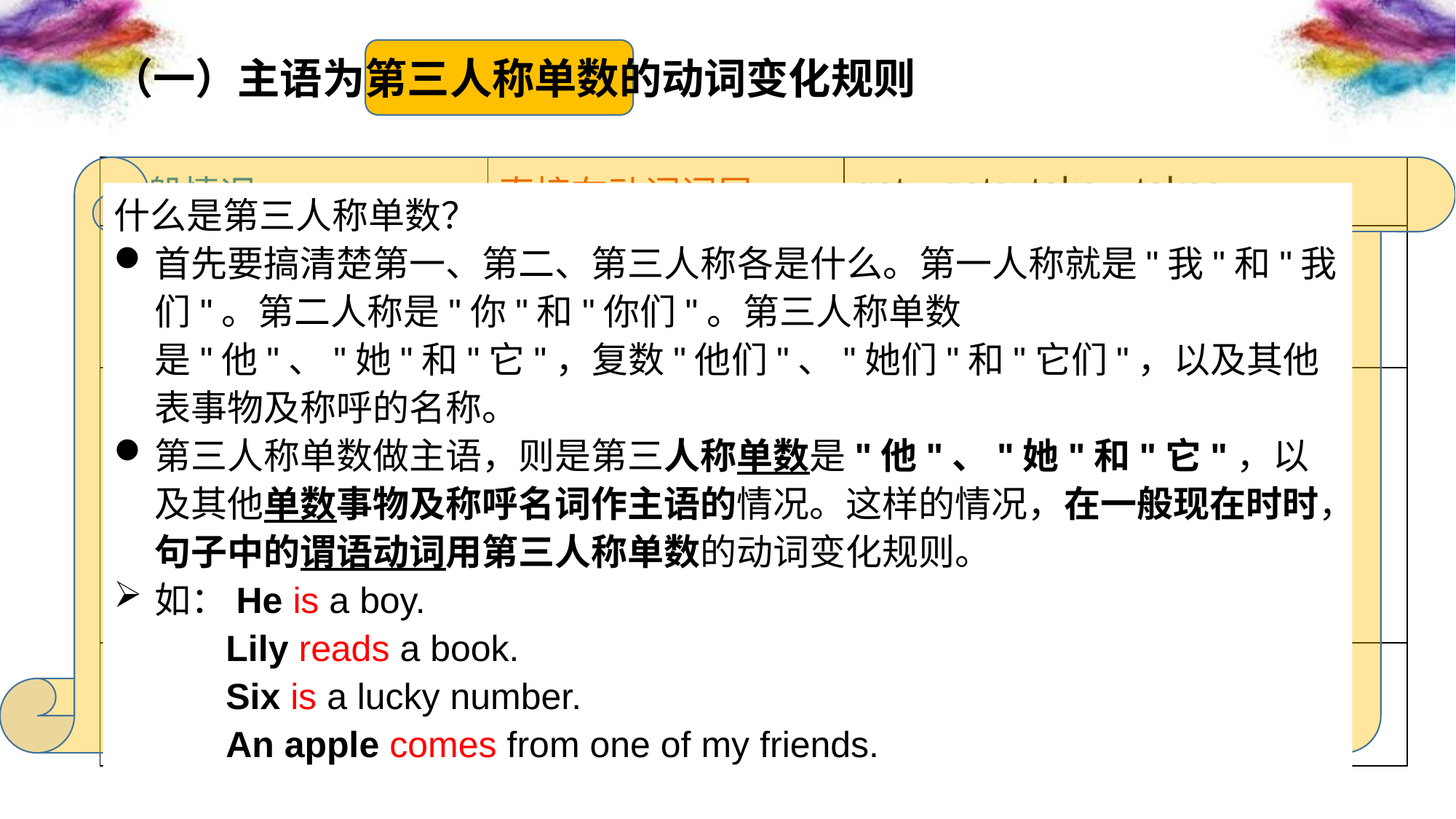

（一）主语为第三人称单数的动词变化规则

什么是第三人称单数？
首先要搞清楚第一、第二、第三人称各是什么。第一人称就是"我"和"我们"。第二人称是"你"和"你们"。第三人称单数是"他"、"她"和"它"，复数"他们"、"她们"和"它们"，以及其他表事物及称呼的名称。
第三人称单数做主语，则是第三人称单数是"他"、"她"和"它"，以及其他单数事物及称呼名词作主语的情况。这样的情况，在一般现在时时，句子中的谓语动词用第三人称单数的动词变化规则。
如：He is a boy.
           Lily reads a book.
           Six is a lucky number.
           An apple comes from one of my friends.
| 一般情况 | 直接在动词词尾+s | get→gets; take→takes |
| --- | --- | --- |
| 以sh, ch, o, s, x结尾的动词 | 在词尾+es | teach→teaches; fix→fixes; go→goes |
| 以辅音字母+y结尾的动词 （a,e,i,o,u是元音字母，其他的21个都是辅音字母） | 变y为i,再+es | study→ studies; try→tries |
| 特殊变化 | 不规则 | have---has; be---is; do---does |